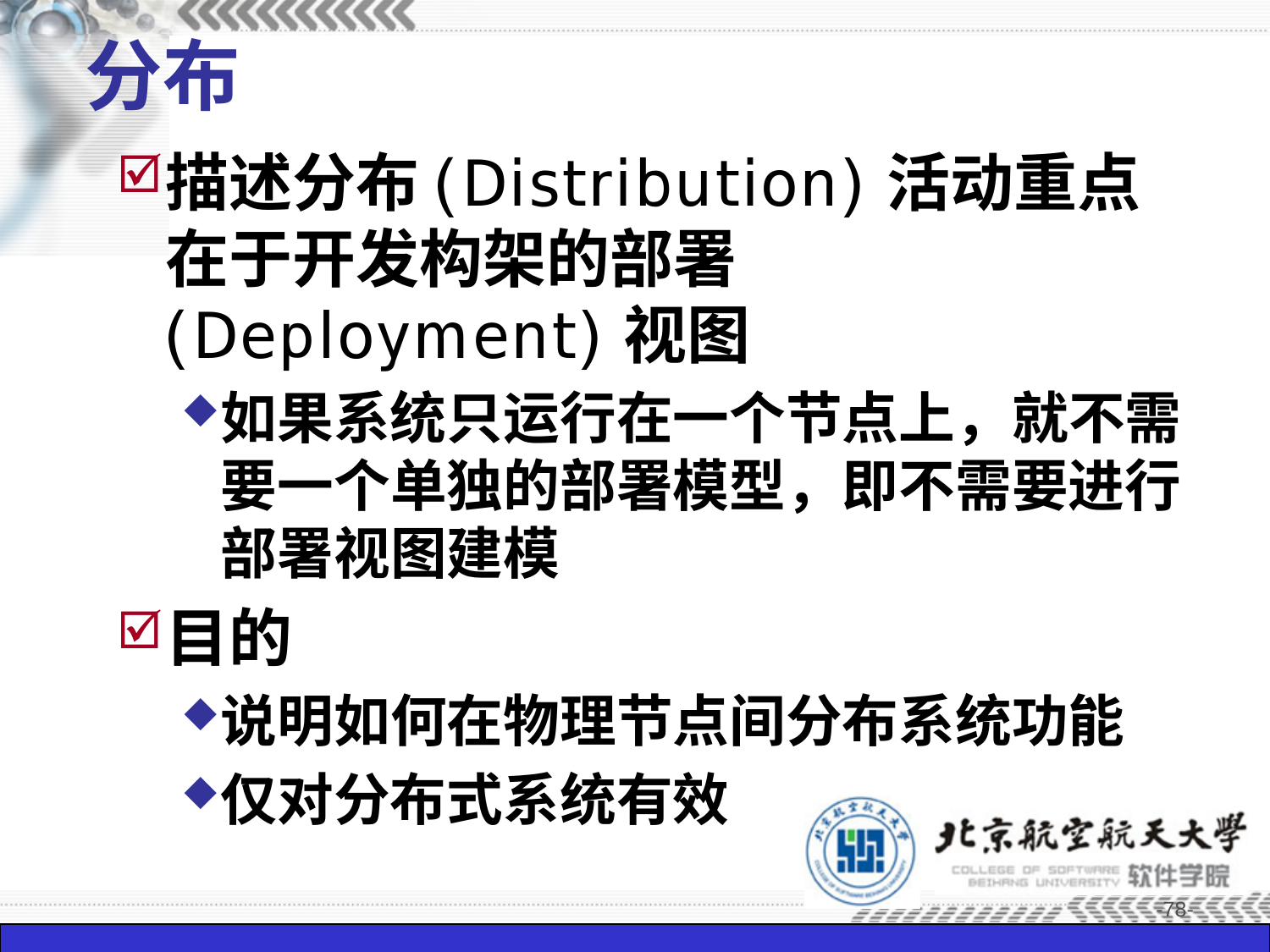

# 分布
描述分布(Distribution)活动重点在于开发构架的部署(Deployment)视图
如果系统只运行在一个节点上，就不需要一个单独的部署模型，即不需要进行部署视图建模
目的
说明如何在物理节点间分布系统功能
仅对分布式系统有效
-78-